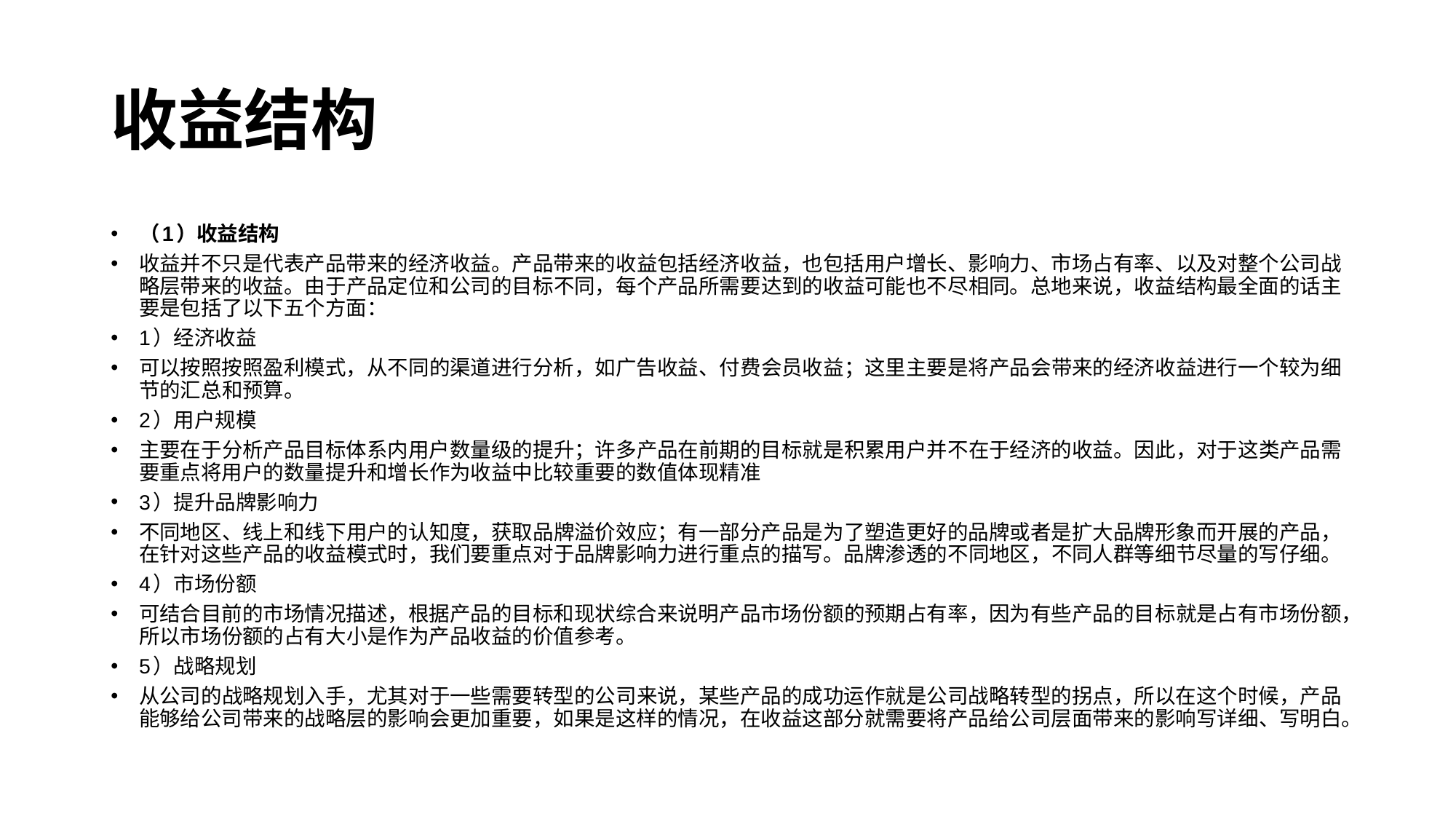

# 收益结构
（1）收益结构
收益并不只是代表产品带来的经济收益。产品带来的收益包括经济收益，也包括用户增长、影响力、市场占有率、以及对整个公司战略层带来的收益。由于产品定位和公司的目标不同，每个产品所需要达到的收益可能也不尽相同。总地来说，收益结构最全面的话主要是包括了以下五个方面：
1）经济收益
可以按照按照盈利模式，从不同的渠道进行分析，如广告收益、付费会员收益；这里主要是将产品会带来的经济收益进行一个较为细节的汇总和预算。
2）用户规模
主要在于分析产品目标体系内用户数量级的提升；许多产品在前期的目标就是积累用户并不在于经济的收益。因此，对于这类产品需要重点将用户的数量提升和增长作为收益中比较重要的数值体现精准
3）提升品牌影响力
不同地区、线上和线下用户的认知度，获取品牌溢价效应；有一部分产品是为了塑造更好的品牌或者是扩大品牌形象而开展的产品，在针对这些产品的收益模式时，我们要重点对于品牌影响力进行重点的描写。品牌渗透的不同地区，不同人群等细节尽量的写仔细。
4）市场份额
可结合目前的市场情况描述，根据产品的目标和现状综合来说明产品市场份额的预期占有率，因为有些产品的目标就是占有市场份额，所以市场份额的占有大小是作为产品收益的价值参考。
5）战略规划
从公司的战略规划入手，尤其对于一些需要转型的公司来说，某些产品的成功运作就是公司战略转型的拐点，所以在这个时候，产品能够给公司带来的战略层的影响会更加重要，如果是这样的情况，在收益这部分就需要将产品给公司层面带来的影响写详细、写明白。